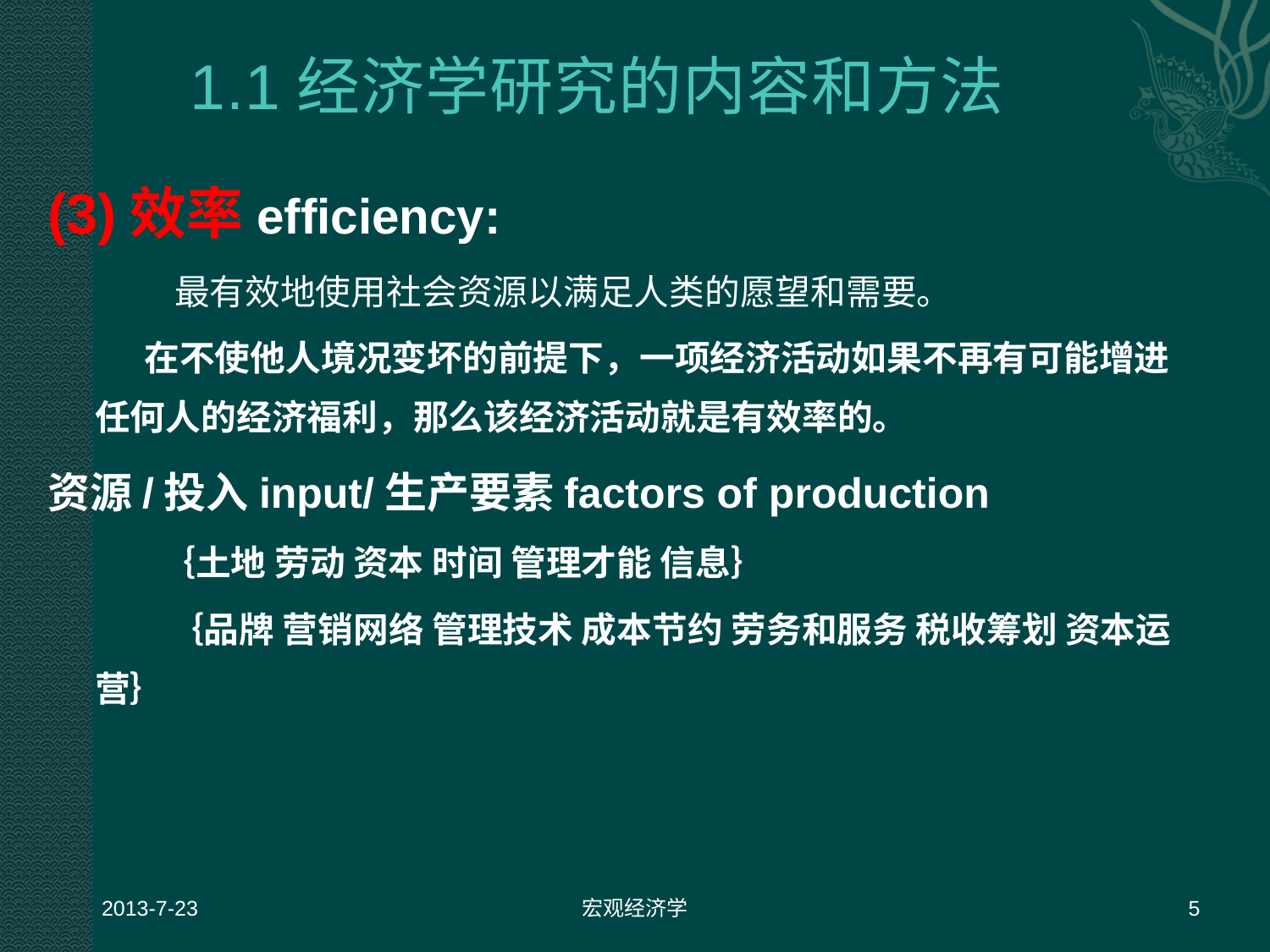

# 1.1经济学研究的内容和方法
(3)效率efficiency:
最有效地使用社会资源以满足人类的愿望和需要。
           在不使他人境况变坏的前提下，一项经济活动如果不再有可能增进任何人的经济福利，那么该经济活动就是有效率的。
资源/投入input/生产要素factors of production
             ｛土地 劳动 资本 时间 管理才能 信息｝
              ｛品牌 营销网络 管理技术 成本节约 劳务和服务 税收筹划 资本运营｝
2013-7-23
宏观经济学
5